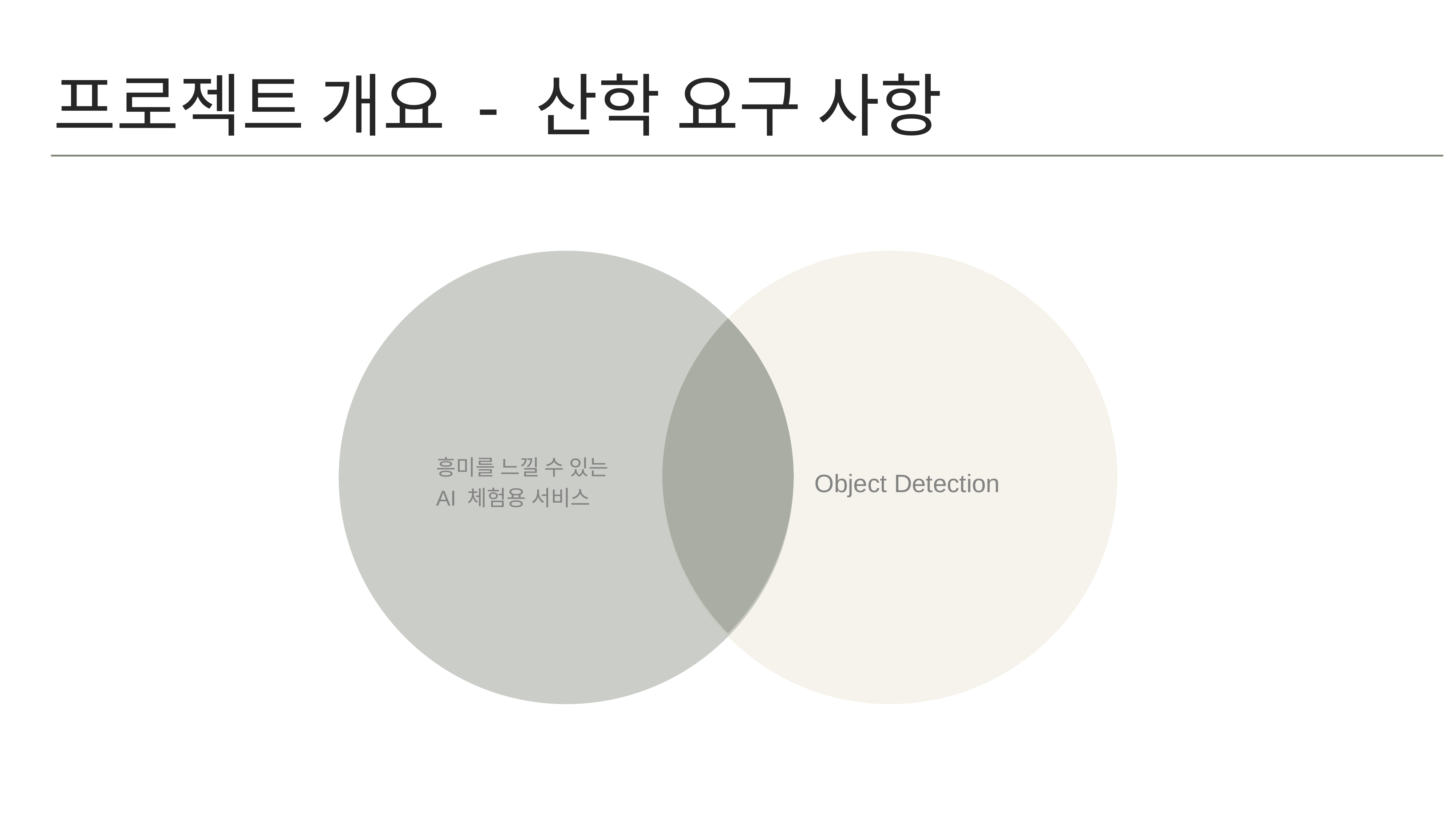

# 프로젝트 개요 - 산학 요구 사항

흥미를 느낄 수 있는
AI 체험용 서비스
Object Detection

4